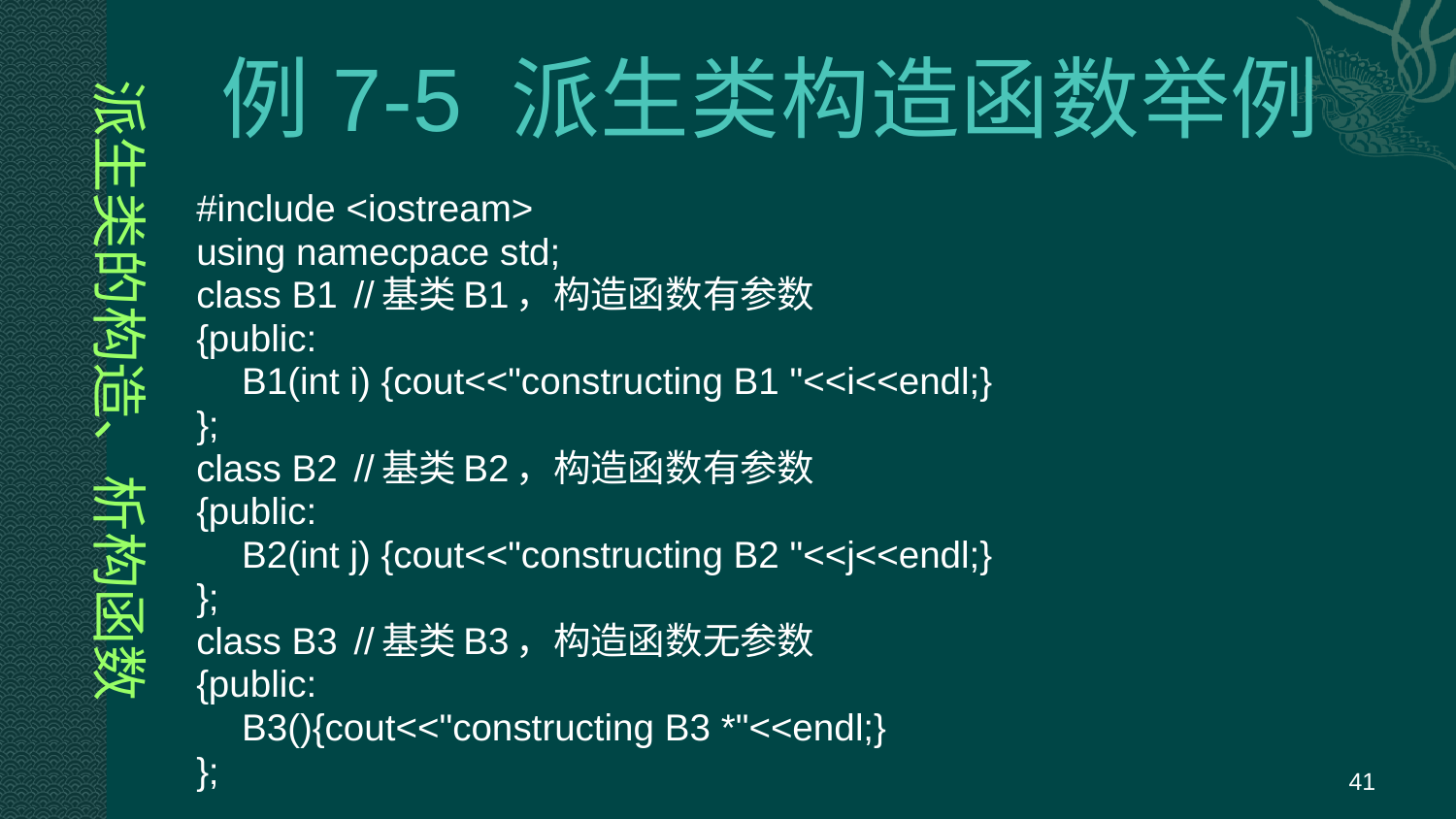

# 例7-5 派生类构造函数举例
派生类的构造、析构函数
#include <iostream>
using namecpace std;
class B1	//基类B1，构造函数有参数
{public:
	B1(int i) {cout<<"constructing B1 "<<i<<endl;}
};
class B2	//基类B2，构造函数有参数
{public:
	B2(int j) {cout<<"constructing B2 "<<j<<endl;}
};
class B3	//基类B3，构造函数无参数
{public:
	B3(){cout<<"constructing B3 *"<<endl;}
};
41